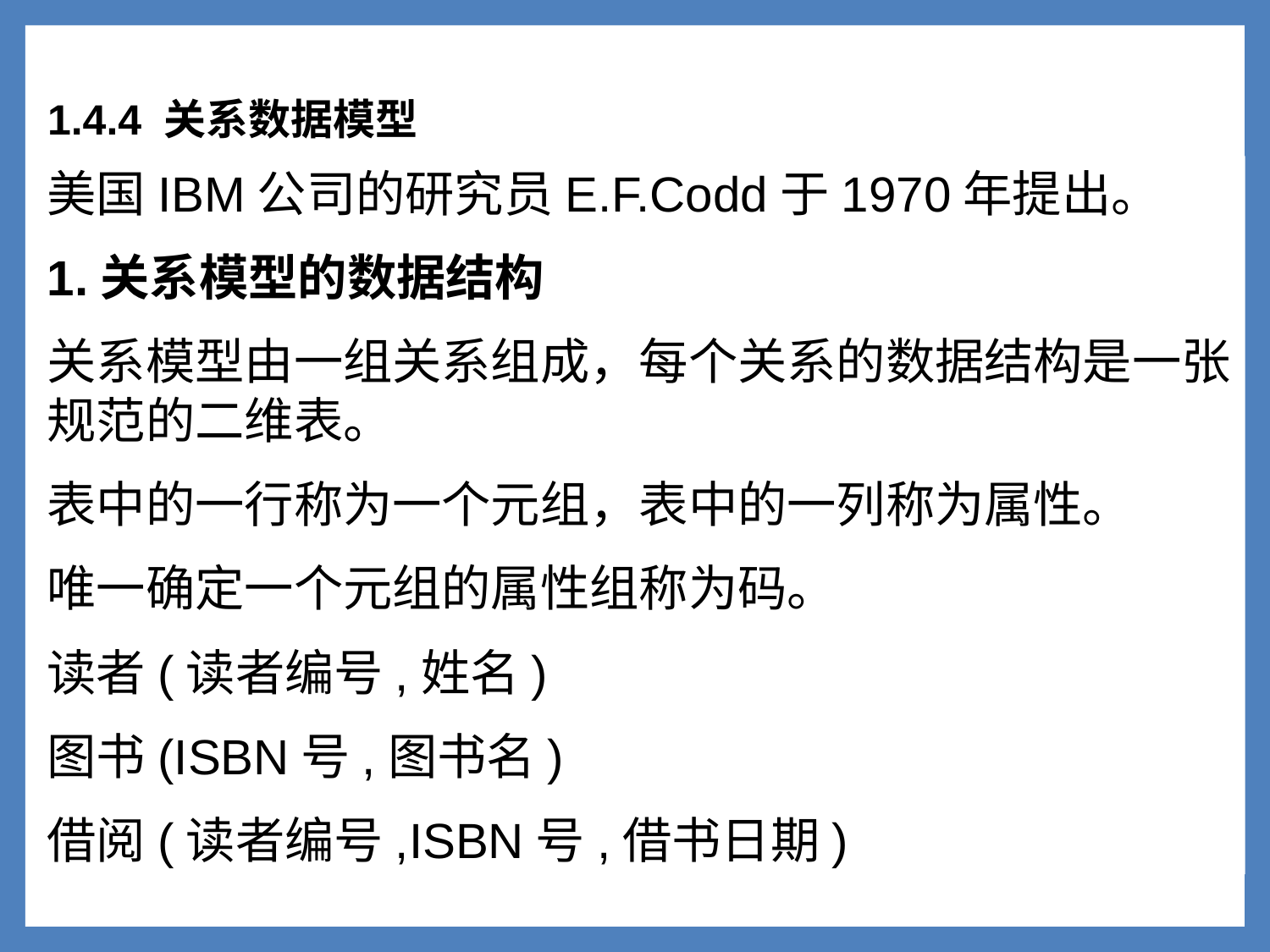

1.4.4 关系数据模型
美国IBM公司的研究员E.F.Codd于1970年提出。
1.关系模型的数据结构
关系模型由一组关系组成，每个关系的数据结构是一张规范的二维表。
表中的一行称为一个元组，表中的一列称为属性。
唯一确定一个元组的属性组称为码。
读者(读者编号,姓名)
图书(ISBN号,图书名)
借阅(读者编号,ISBN号,借书日期)